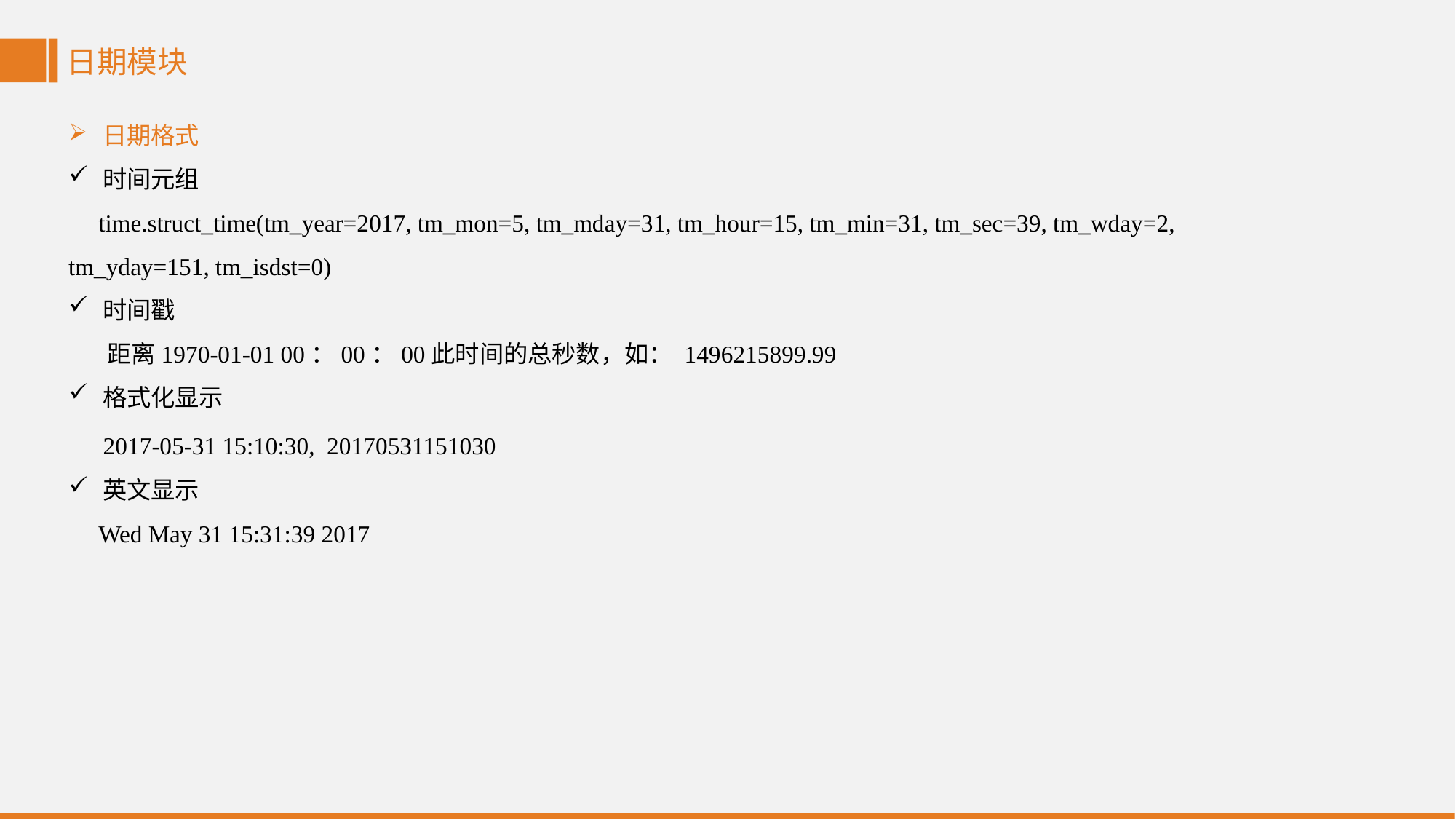

日期模块

日期格式
时间元组
     time.struct_time(tm_year=2017, tm_mon=5, tm_mday=31, tm_hour=15, tm_min=31, tm_sec=39, tm_wday=2, tm_yday=151, tm_isdst=0)
时间戳
      距离1970-01-01 00：00：00此时间的总秒数，如： 1496215899.99
格式化显示
     2017-05-31 15:10:30,  20170531151030
英文显示
     Wed May 31 15:31:39 2017